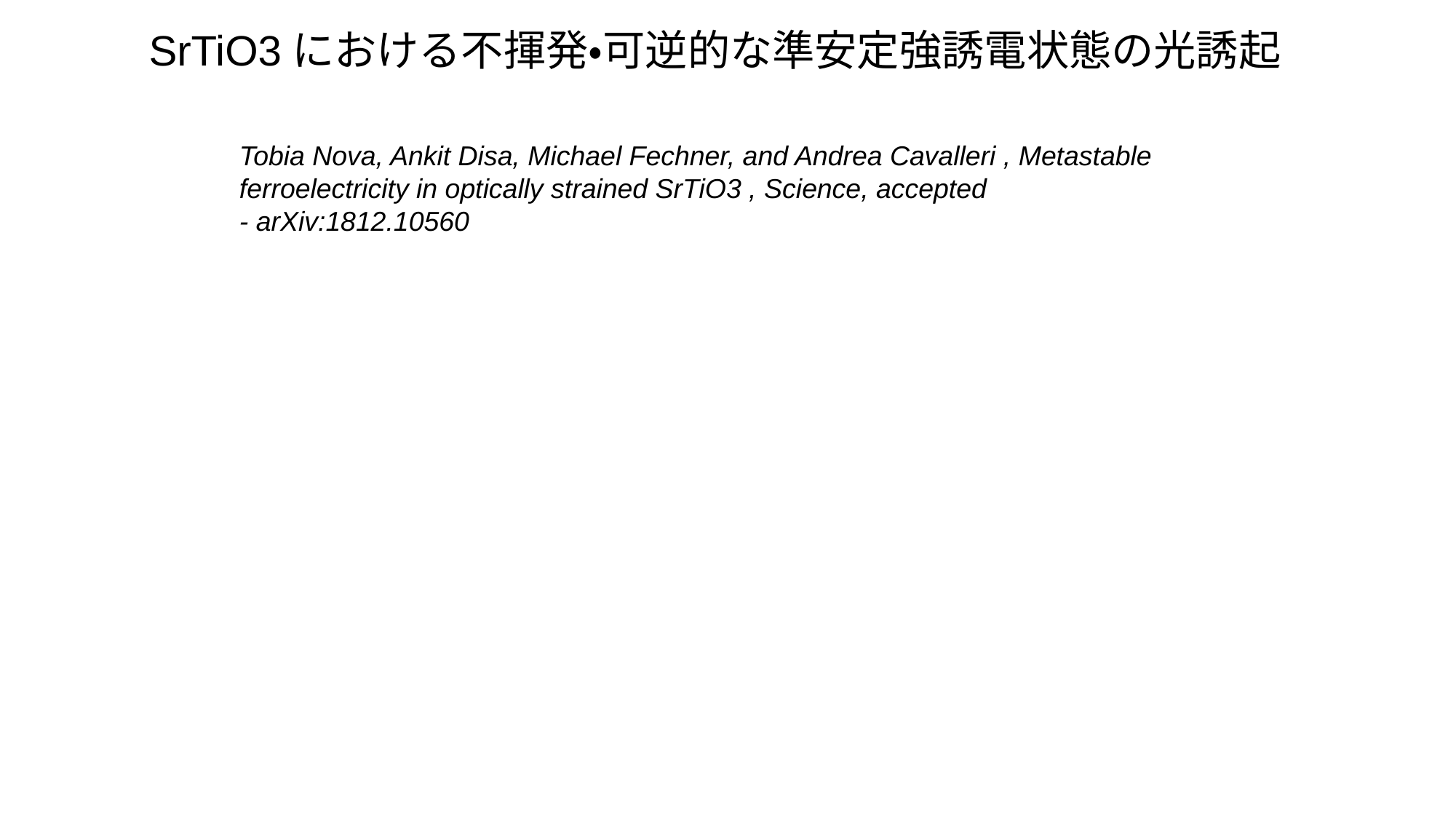

SrTiO3における不揮発・可逆的な準安定強誘電状態の光誘起
Tobia Nova, Ankit Disa, Michael Fechner, and Andrea Cavalleri , Metastable ferroelectricity in optically strained SrTiO3 , Science, accepted - arXiv:1812.10560